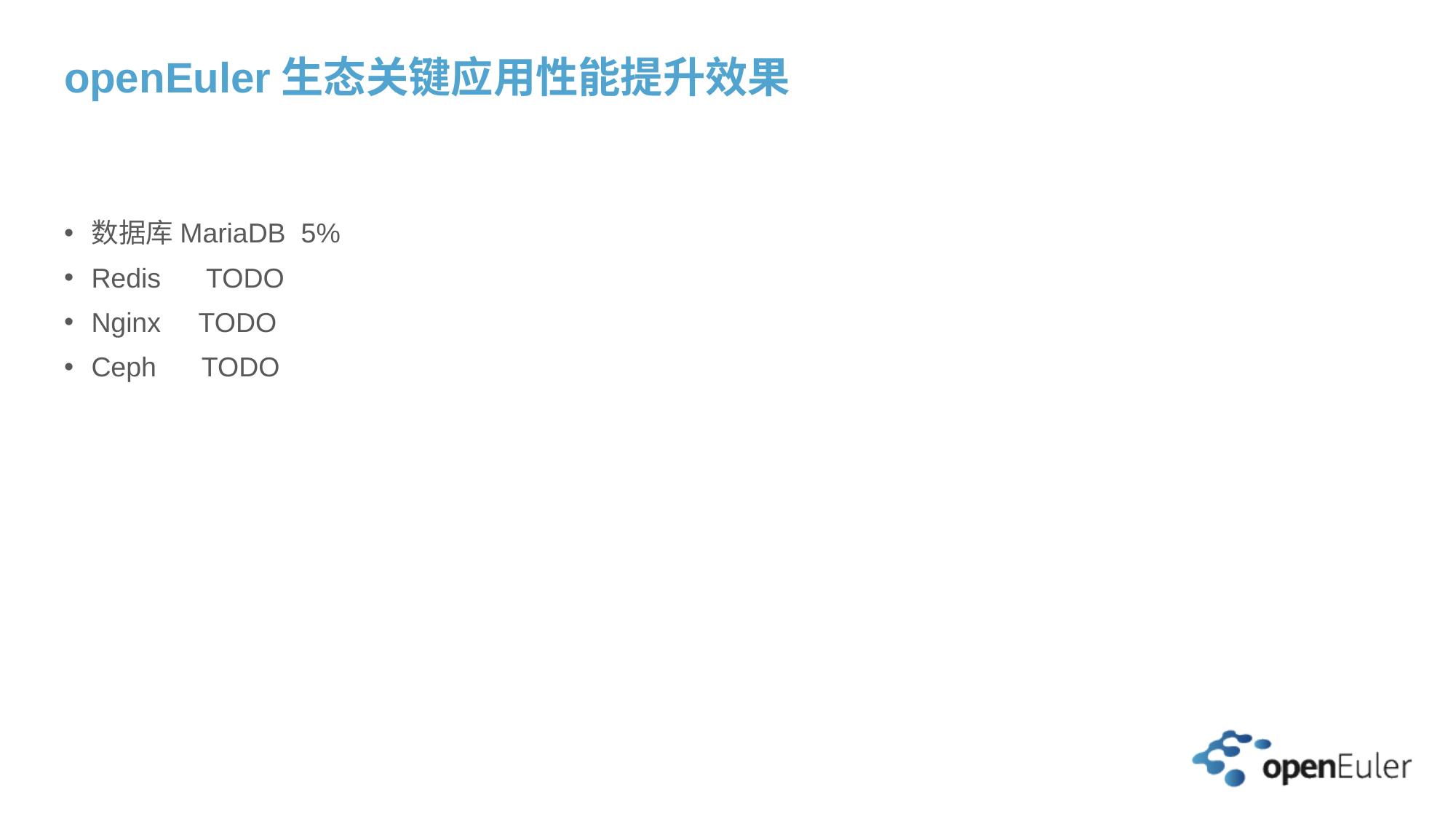

# openEuler生态关键应用性能提升效果
数据库MariaDB  5%
Redis      TODO
Nginx     TODO
Ceph      TODO